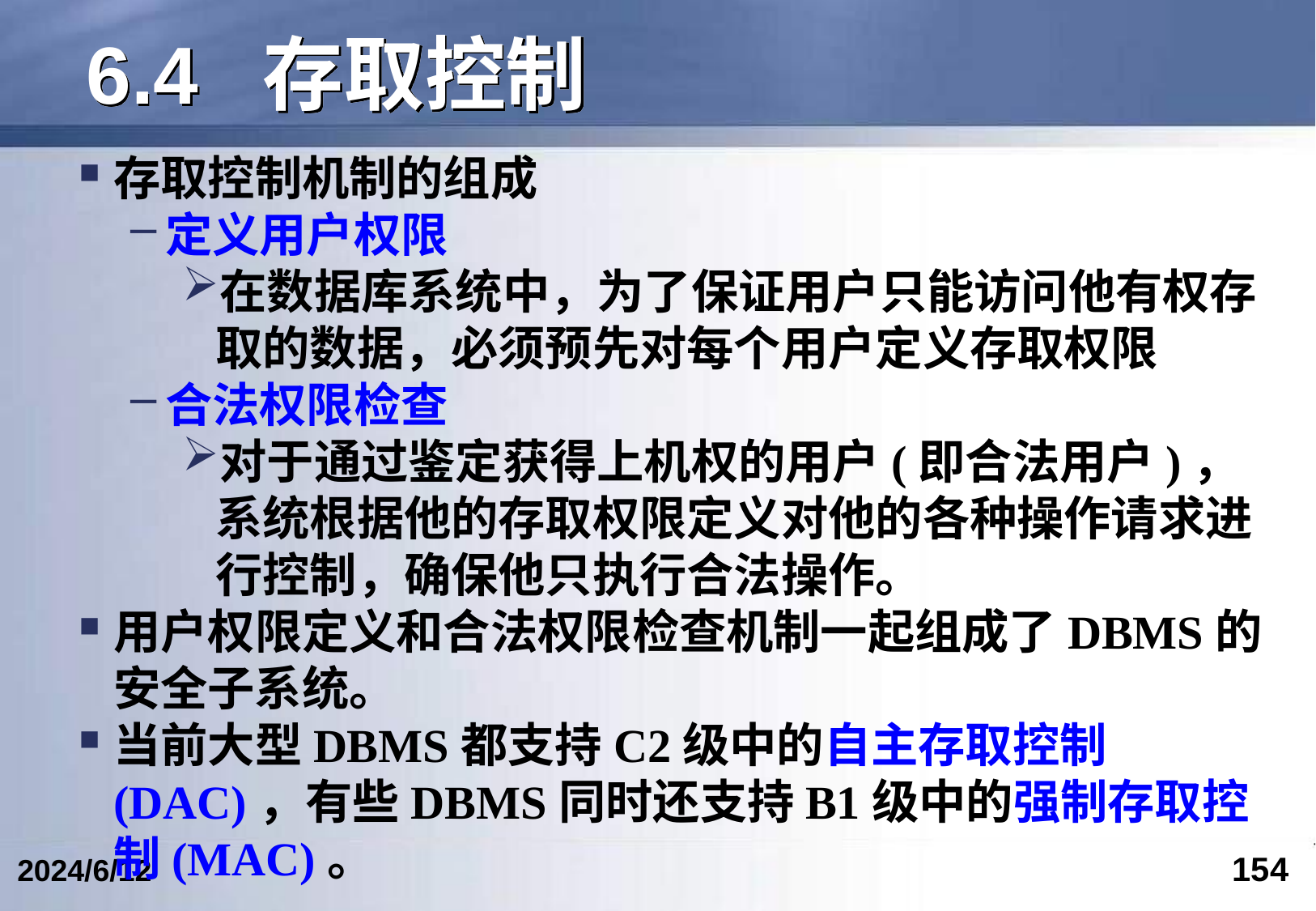

# 6.4  存取控制
存取控制机制的组成
定义用户权限
在数据库系统中，为了保证用户只能访问他有权存取的数据，必须预先对每个用户定义存取权限
合法权限检查
对于通过鉴定获得上机权的用户(即合法用户)，系统根据他的存取权限定义对他的各种操作请求进行控制，确保他只执行合法操作。
用户权限定义和合法权限检查机制一起组成了DBMS的安全子系统。
当前大型DBMS都支持C2级中的自主存取控制(DAC)，有些DBMS同时还支持B1级中的强制存取控制(MAC)。
154
2024/6/12